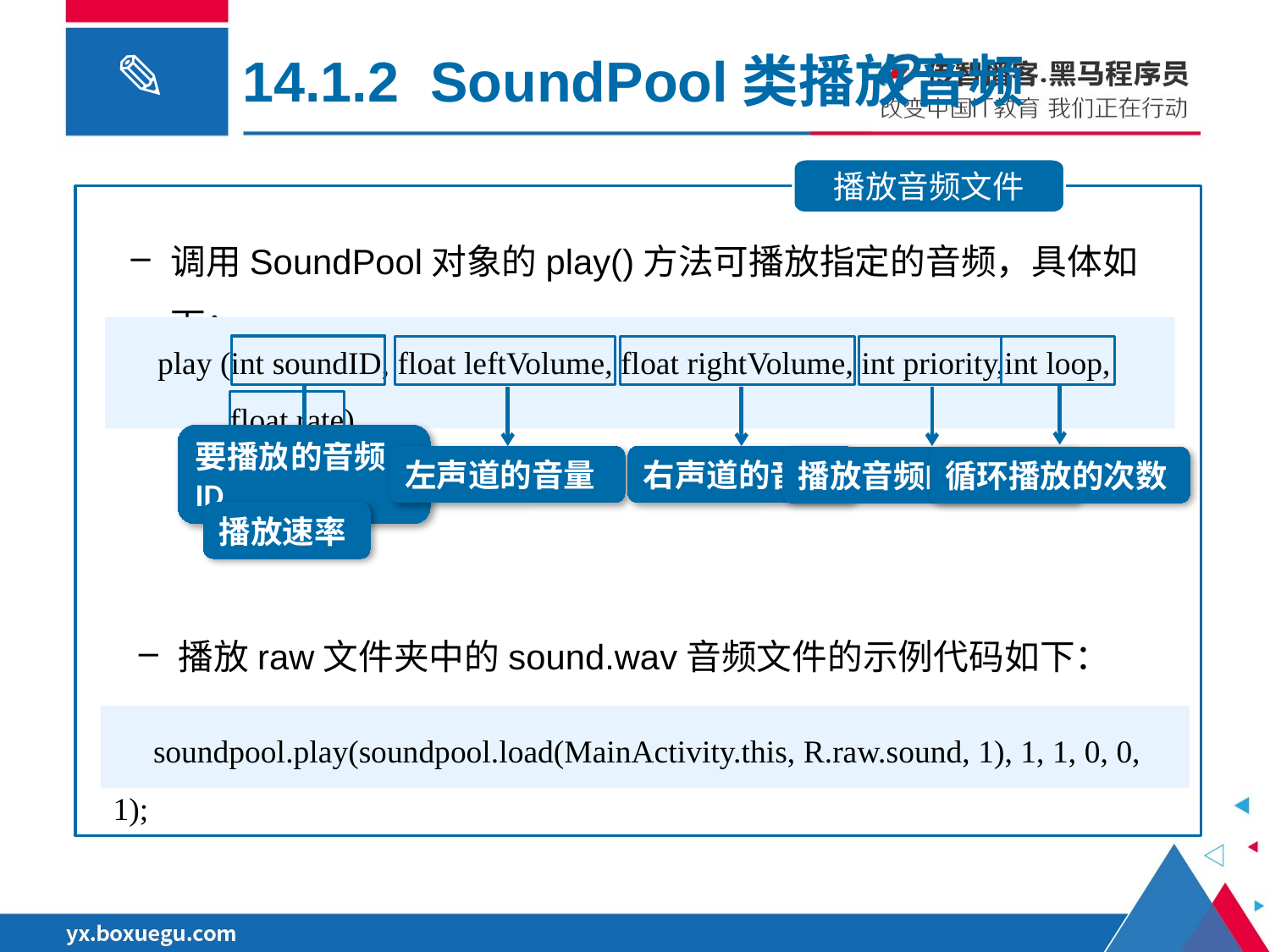

14.1.2  SoundPool类播放音频
播放音频文件

调用SoundPool对象的play()方法可播放指定的音频，具体如下：

     play (int soundID, float leftVolume, float rightVolume, int priority,int loop,
              float rate)

要播放的音频ID
左声道的音量
右声道的音量
播放音频的优先级
循环播放的次数
播放速率
播放raw文件夹中的sound.wav音频文件的示例代码如下：

     soundpool.play(soundpool.load(MainActivity.this, R.raw.sound, 1), 1, 1, 0, 0, 1);